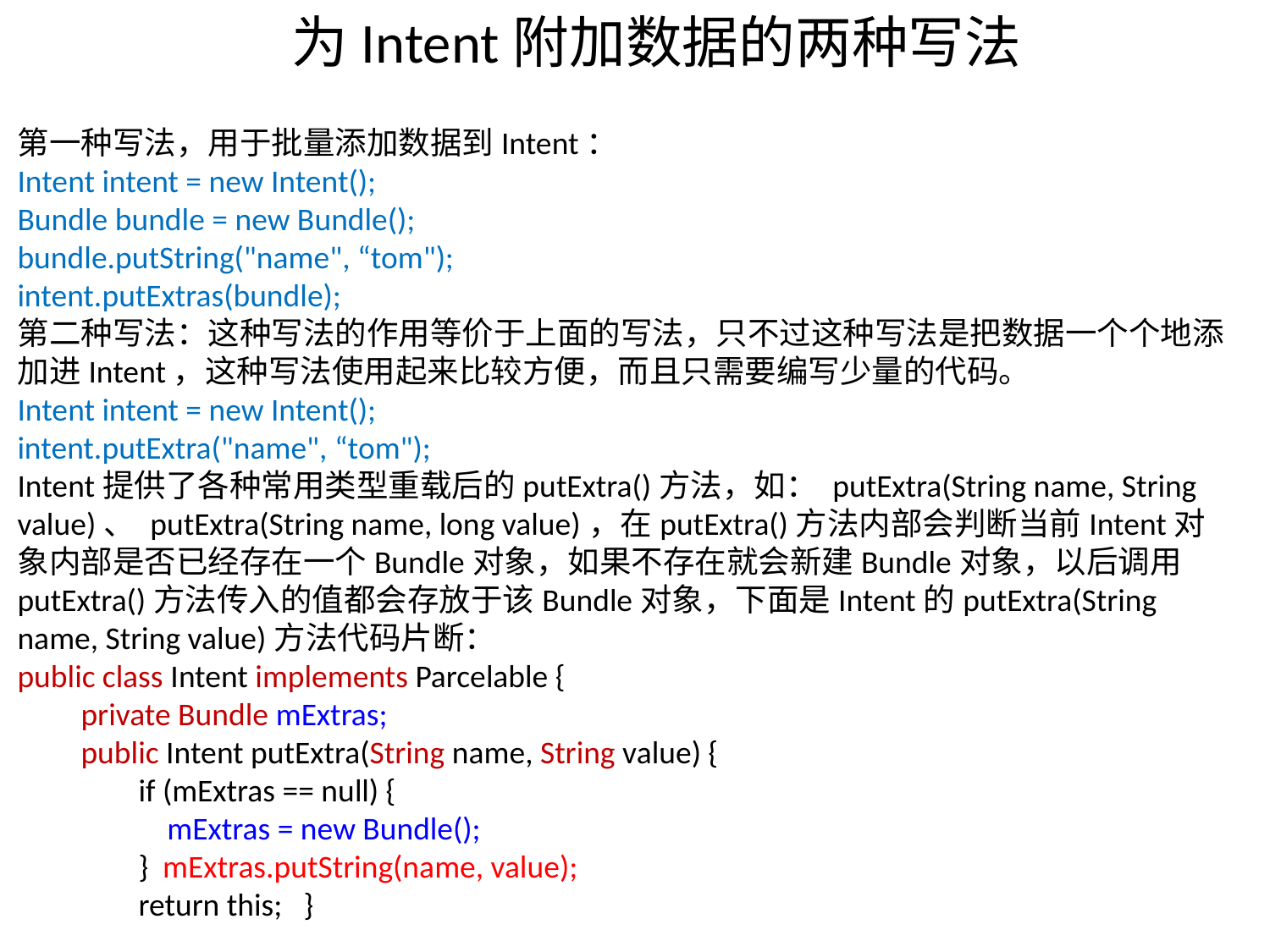

# 为Intent附加数据的两种写法
第一种写法，用于批量添加数据到Intent：
Intent intent = new Intent();
Bundle bundle = new Bundle();
bundle.putString("name", “tom");
intent.putExtras(bundle);
第二种写法：这种写法的作用等价于上面的写法，只不过这种写法是把数据一个个地添加进Intent，这种写法使用起来比较方便，而且只需要编写少量的代码。
Intent intent = new Intent();
intent.putExtra("name", “tom");
Intent提供了各种常用类型重载后的putExtra()方法，如： putExtra(String name, String value)、 putExtra(String name, long value)，在putExtra()方法内部会判断当前Intent对象内部是否已经存在一个Bundle对象，如果不存在就会新建Bundle对象，以后调用putExtra()方法传入的值都会存放于该Bundle对象，下面是Intent的putExtra(String name, String value)方法代码片断：
public class Intent implements Parcelable {
private Bundle mExtras;
public Intent putExtra(String name, String value) {
        if (mExtras == null) {
            mExtras = new Bundle();
        }  mExtras.putString(name, value);
        return this;   }